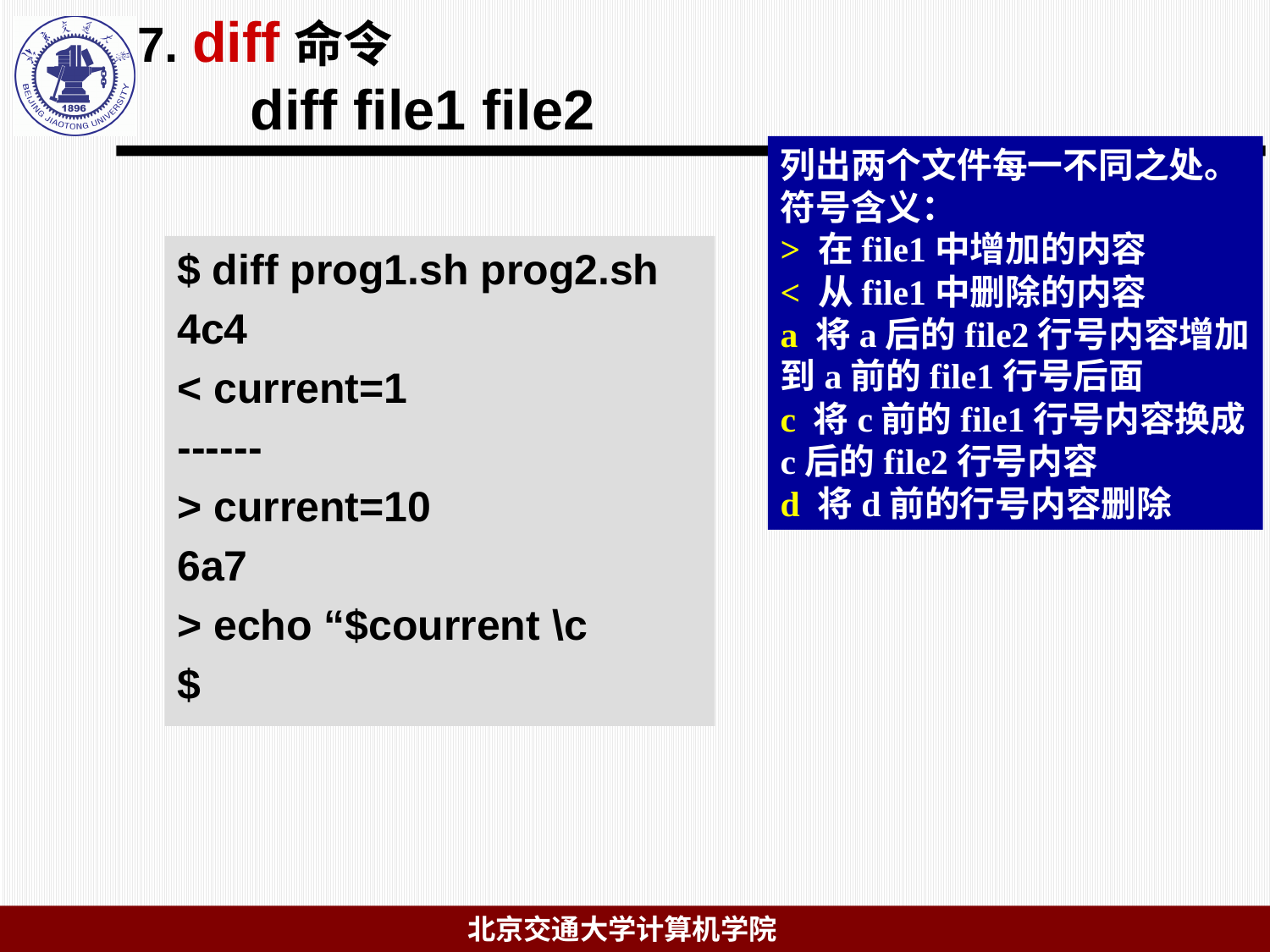

7. diff命令
         diff file1 file2
列出两个文件每一不同之处。
符号含义：
> 在file1中增加的内容
< 从file1中删除的内容
a 将a后的file2行号内容增加到a前的file1行号后面
c 将c前的file1行号内容换成c后的file2行号内容
d 将d前的行号内容删除
$ diff prog1.sh prog2.sh
4c4
< current=1
------
> current=10
6a7
> echo “$courrent \c
$